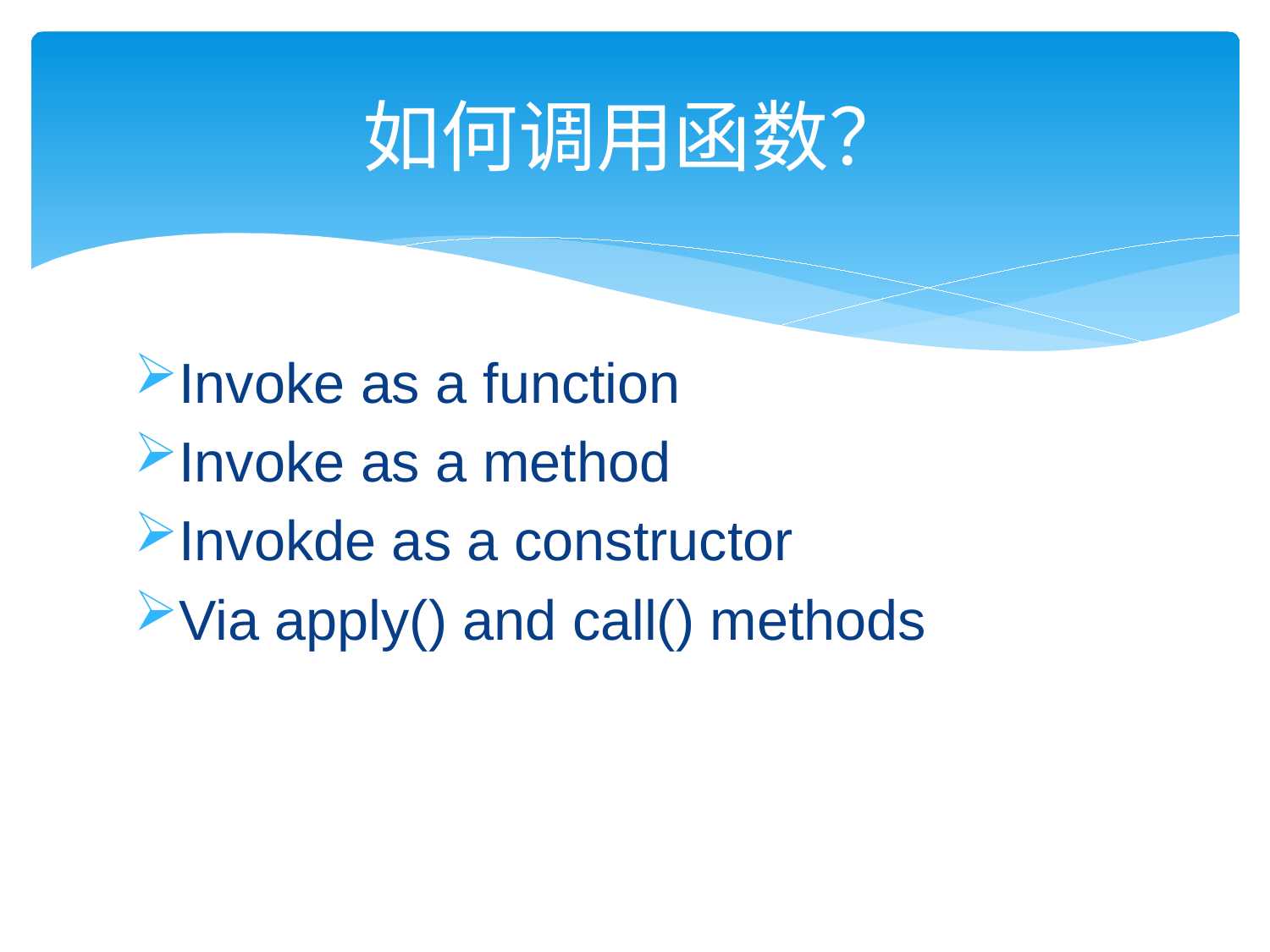

# 如何调用函数？

Invoke as a function
Invoke as a method
Invokde as a constructor
Via apply() and call() methods